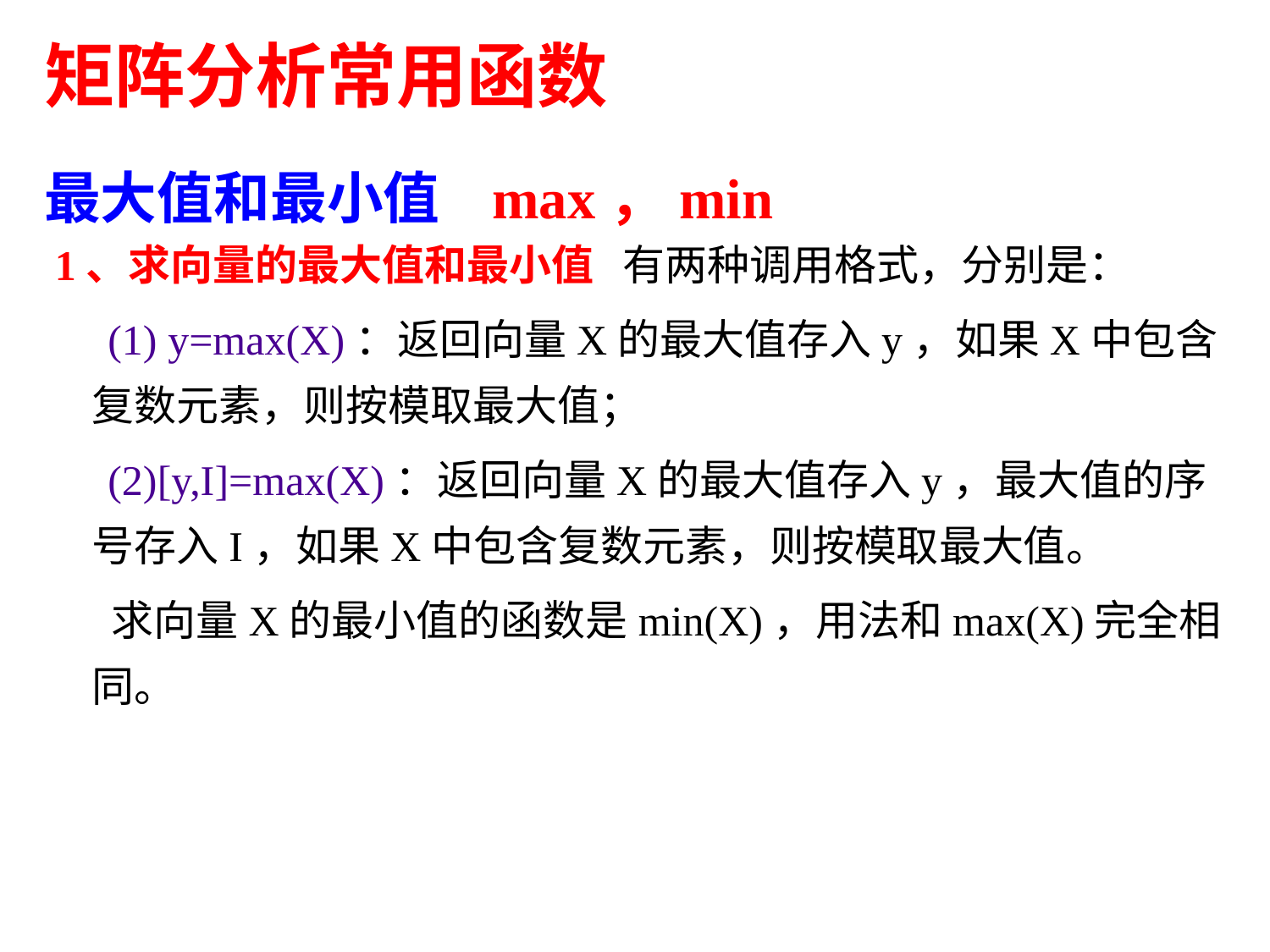

矩阵分析常用函数
最大值和最小值   max，min
 1、求向量的最大值和最小值   有两种调用格式，分别是：
      (1) y=max(X)：返回向量X的最大值存入y，如果X中包含复数元素，则按模取最大值；
      (2)[y,I]=max(X)：返回向量X的最大值存入y，最大值的序号存入I，如果X中包含复数元素，则按模取最大值。
      求向量X的最小值的函数是min(X)，用法和max(X)完全相同。
55